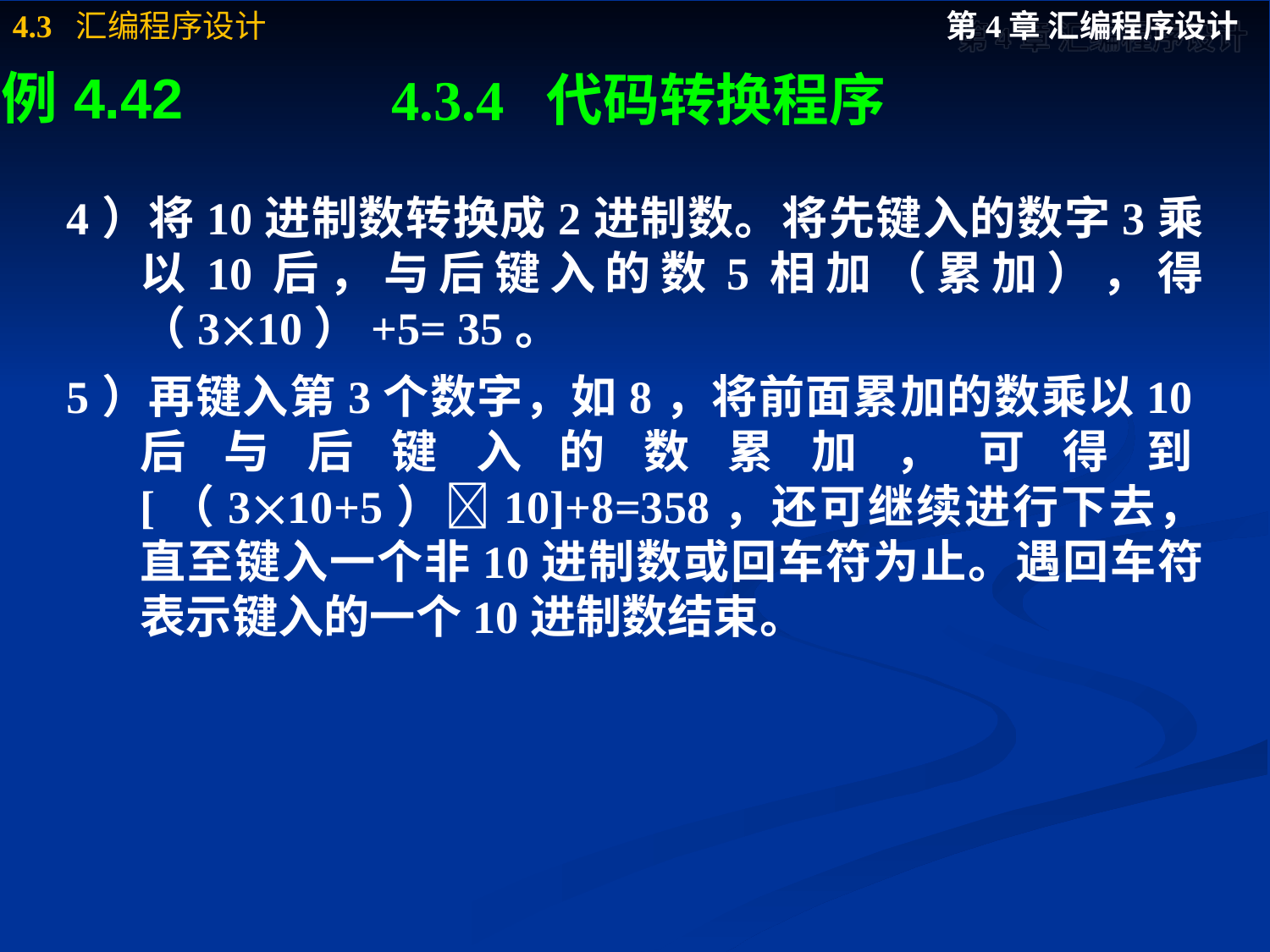

# 4.3.4  代码转换程序
例4.42
4）将10进制数转换成2进制数。将先键入的数字3乘以10后，与后键入的数5相加（累加），得（3×10）+5= 35。
5）再键入第3个数字，如8，将前面累加的数乘以10后与后键入的数累加，可得到[（3×10+5）×10]+8=358，还可继续进行下去，直至键入一个非10进制数或回车符为止。遇回车符表示键入的一个10进制数结束。